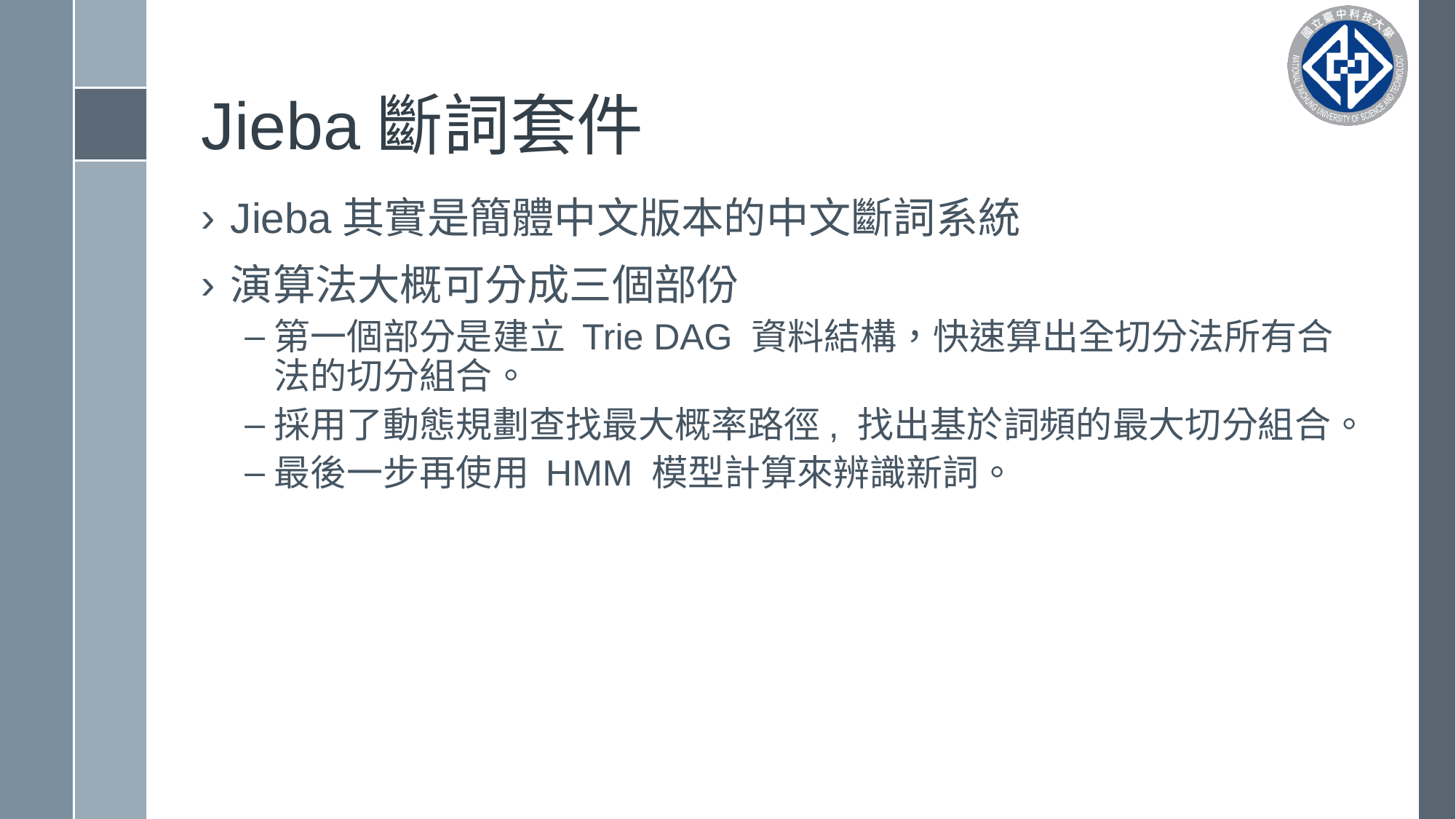

# Jieba斷詞套件
Jieba其實是簡體中文版本的中文斷詞系統
演算法大概可分成三個部份
第一個部分是建立 Trie DAG 資料結構，快速算出全切分法所有合法的切分組合。
採用了動態規劃查找最大概率路徑, 找出基於詞頻的最大切分組合。
最後一步再使用 HMM 模型計算來辨識新詞。